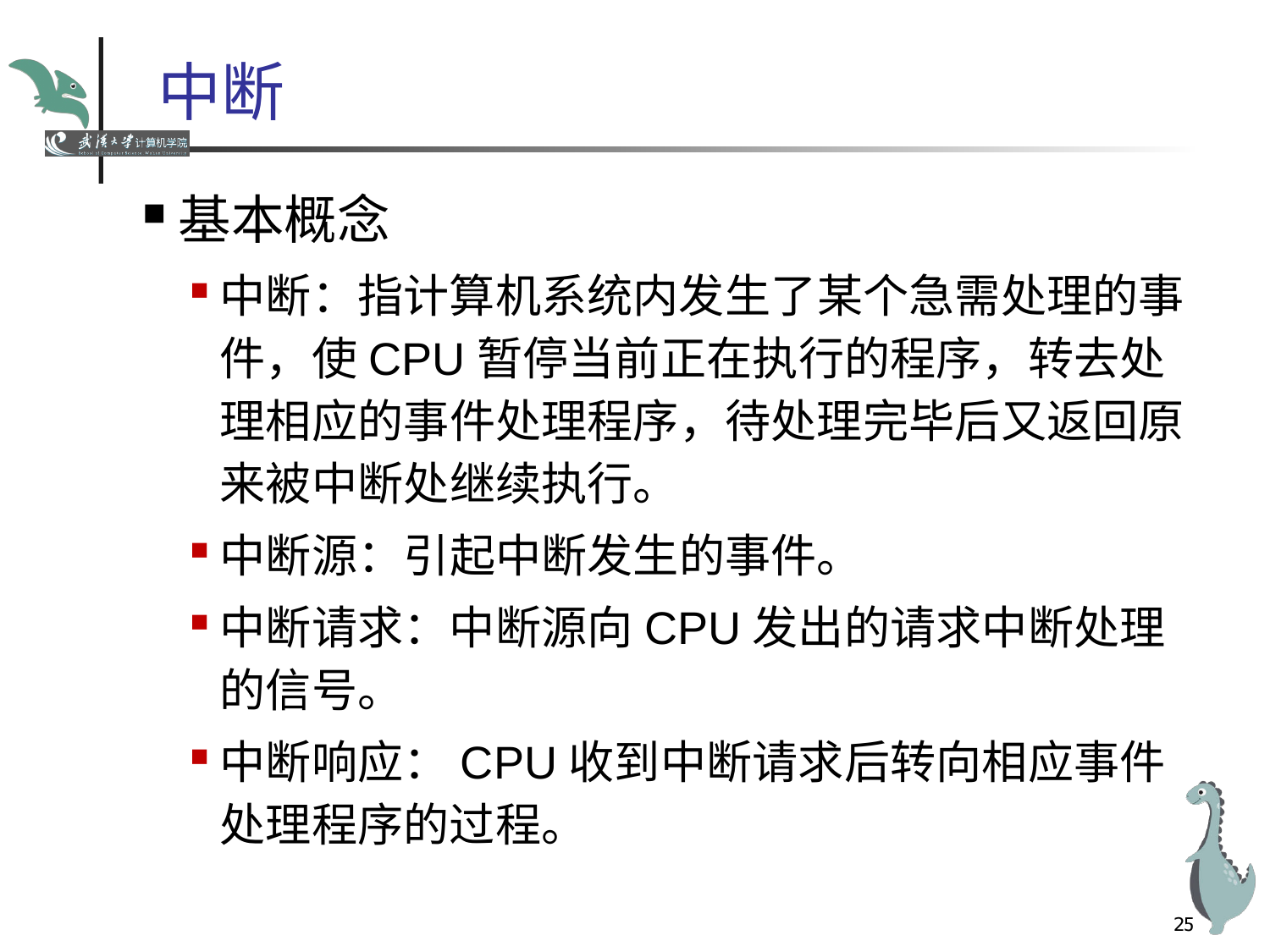

# 中断
基本概念
中断：指计算机系统内发生了某个急需处理的事件，使CPU暂停当前正在执行的程序，转去处理相应的事件处理程序，待处理完毕后又返回原来被中断处继续执行。
中断源：引起中断发生的事件。
中断请求：中断源向CPU发出的请求中断处理的信号。
中断响应：CPU收到中断请求后转向相应事件处理程序的过程。
25